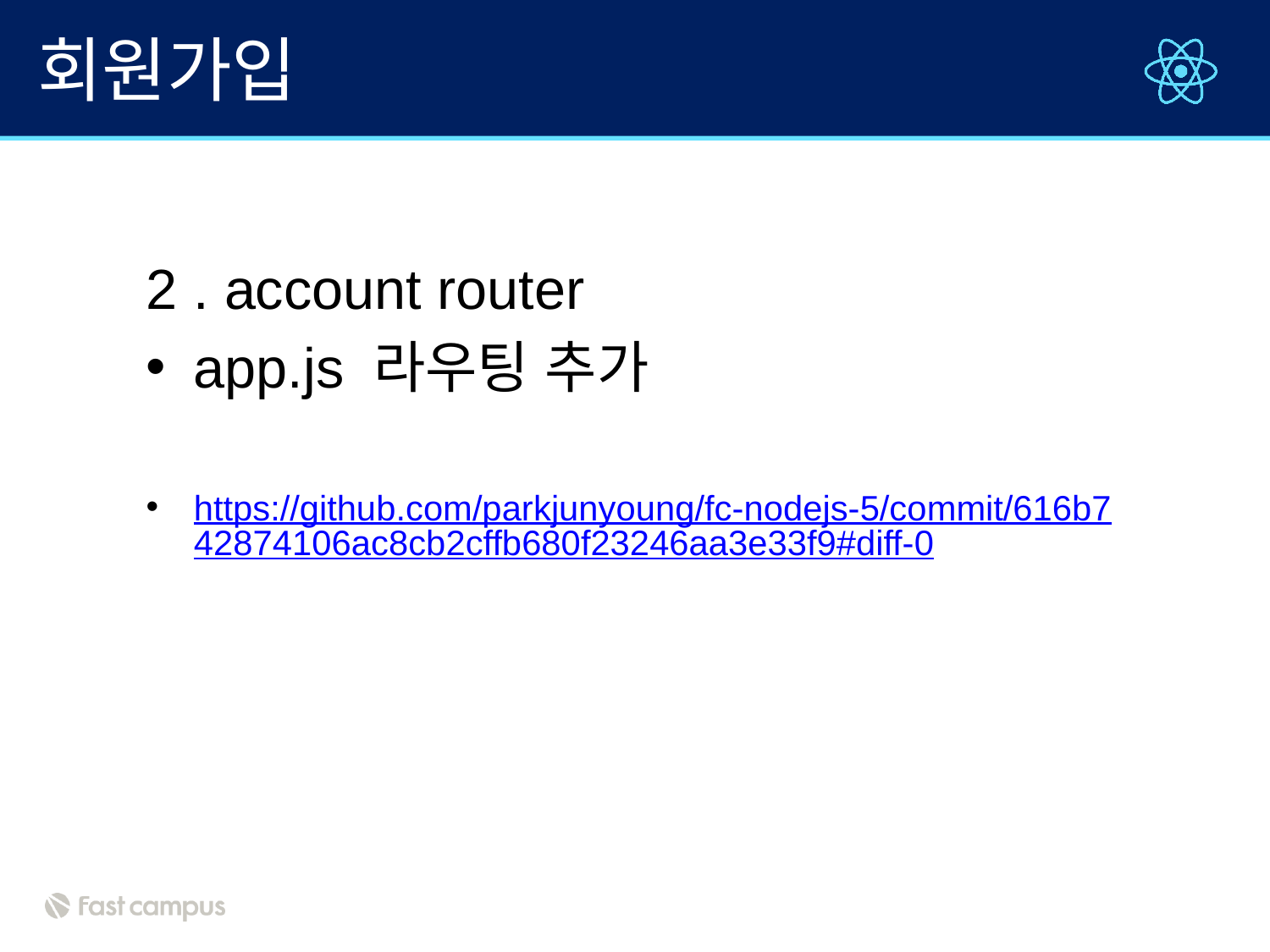

# 회원가입
2 . account router
app.js 라우팅 추가

https://github.com/parkjunyoung/fc-nodejs-5/commit/616b742874106ac8cb2cffb680f23246aa3e33f9#diff-0